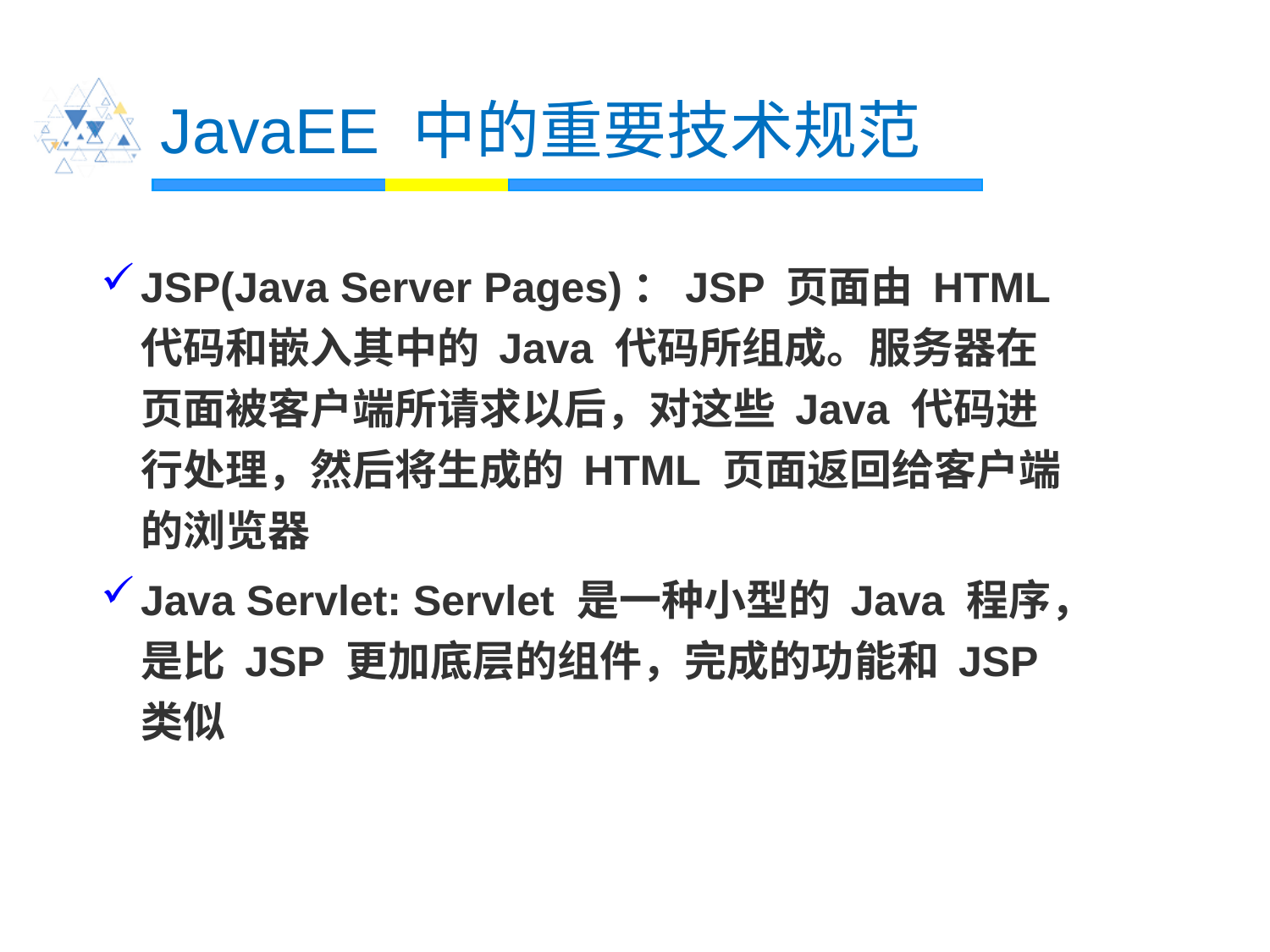

# JavaEE 中的重要技术规范

JSP(Java Server Pages)：JSP 页面由 HTML 代码和嵌入其中的 Java 代码所组成。服务器在页面被客户端所请求以后，对这些 Java 代码进行处理，然后将生成的 HTML 页面返回给客户端的浏览器
Java Servlet: Servlet 是一种小型的 Java 程序，是比 JSP 更加底层的组件，完成的功能和 JSP 类似